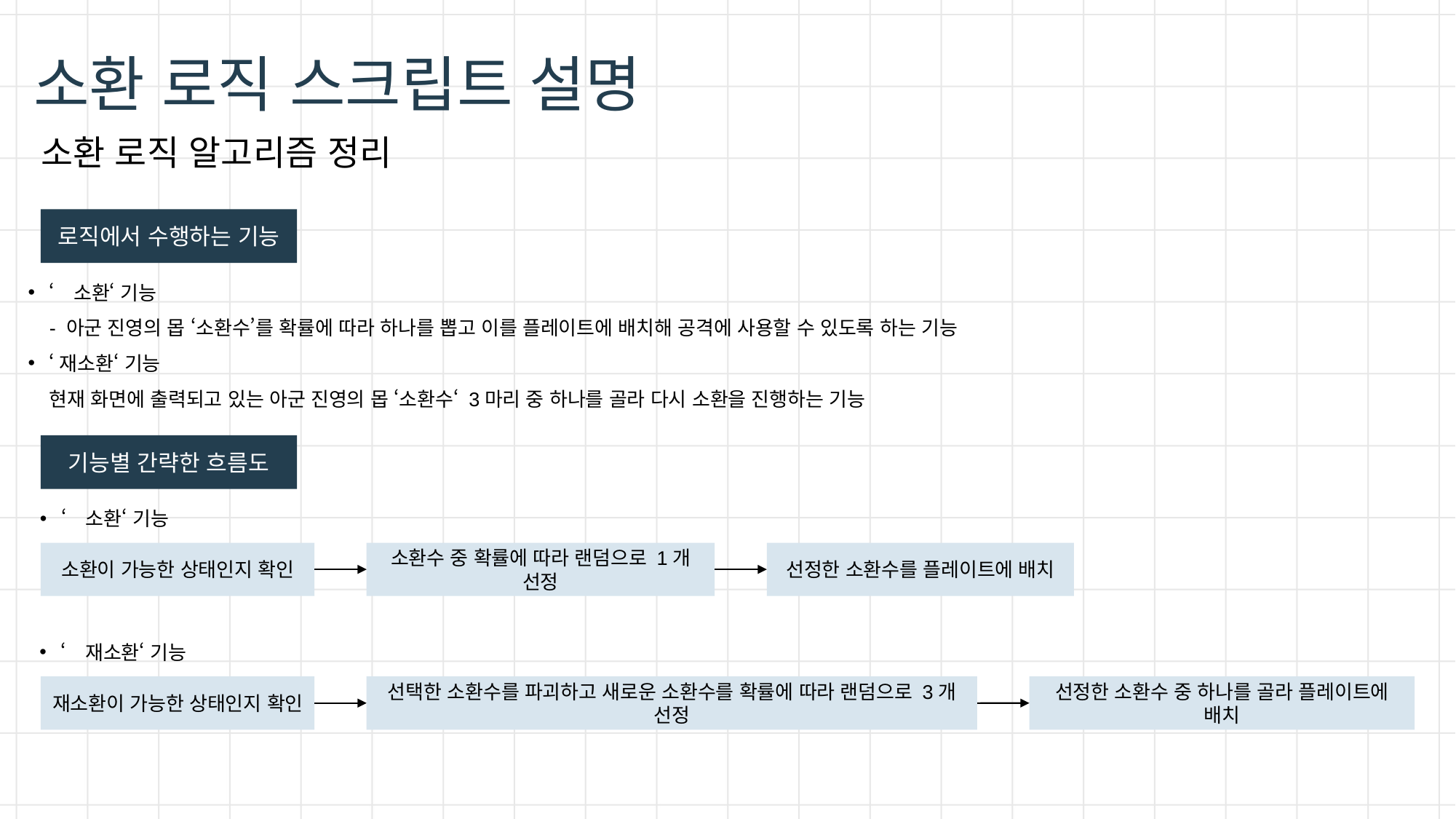

소환 로직 스크립트 설명
소환 로직 알고리즘 정리
로직에서 수행하는 기능
‘소환‘ 기능
- 아군 진영의 몹 ‘소환수’를 확률에 따라 하나를 뽑고 이를 플레이트에 배치해 공격에 사용할 수 있도록 하는 기능
‘재소환‘ 기능
현재 화면에 출력되고 있는 아군 진영의 몹 ‘소환수‘ 3마리 중 하나를 골라 다시 소환을 진행하는 기능
기능별 간략한 흐름도
‘소환‘ 기능
소환이 가능한 상태인지 확인
소환수 중 확률에 따라 랜덤으로 1개 선정
선정한 소환수를 플레이트에 배치
‘재소환‘ 기능
재소환이 가능한 상태인지 확인
선택한 소환수를 파괴하고 새로운 소환수를 확률에 따라 랜덤으로 3개 선정
선정한 소환수 중 하나를 골라 플레이트에 배치